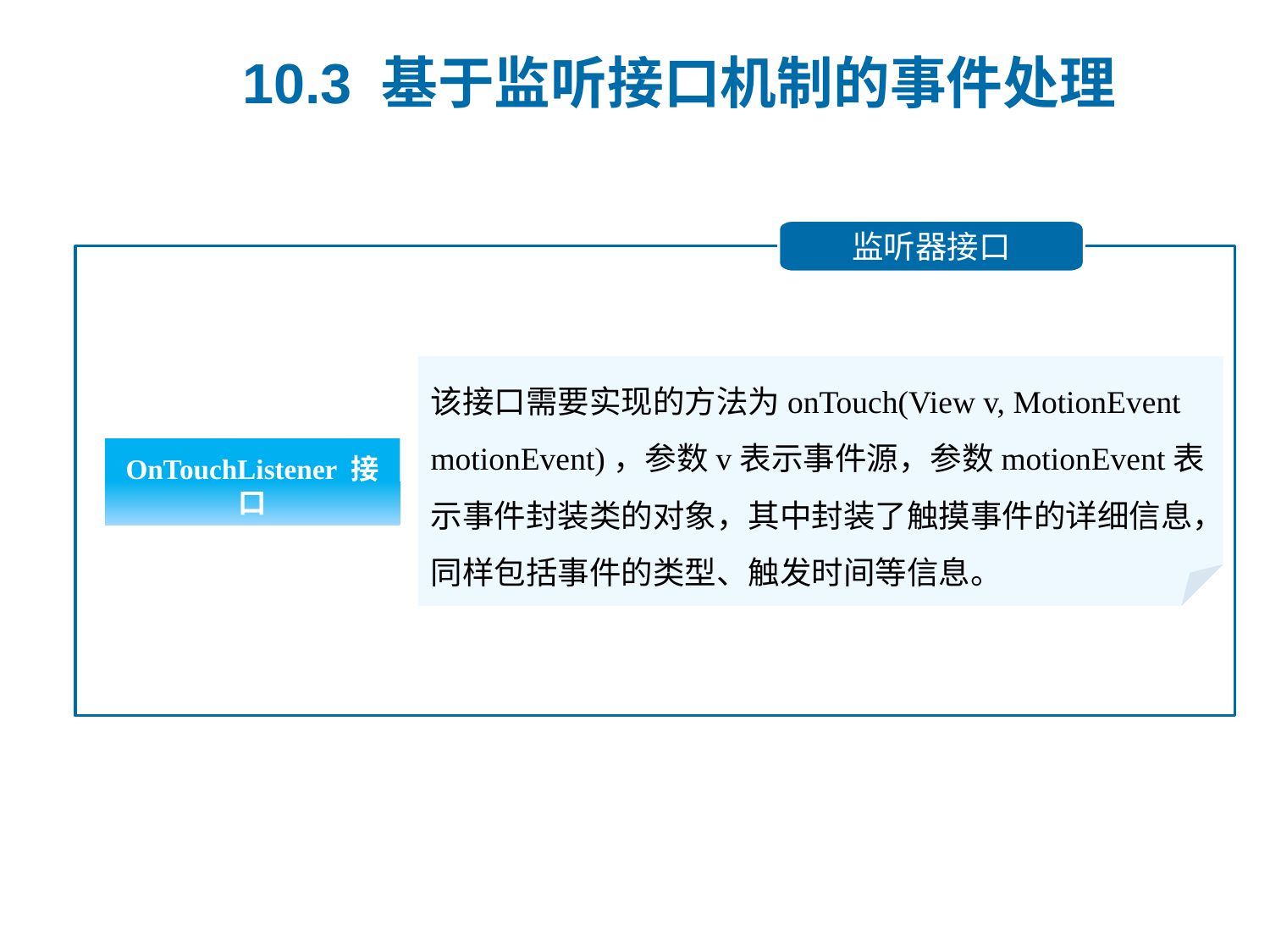

10.3 基于监听接口机制的事件处理
监听器接口

该接口需要实现的方法为onTouch(View v, MotionEvent motionEvent)，参数v表示事件源，参数motionEvent表示事件封装类的对象，其中封装了触摸事件的详细信息，同样包括事件的类型、触发时间等信息。

OnTouchListener 接口